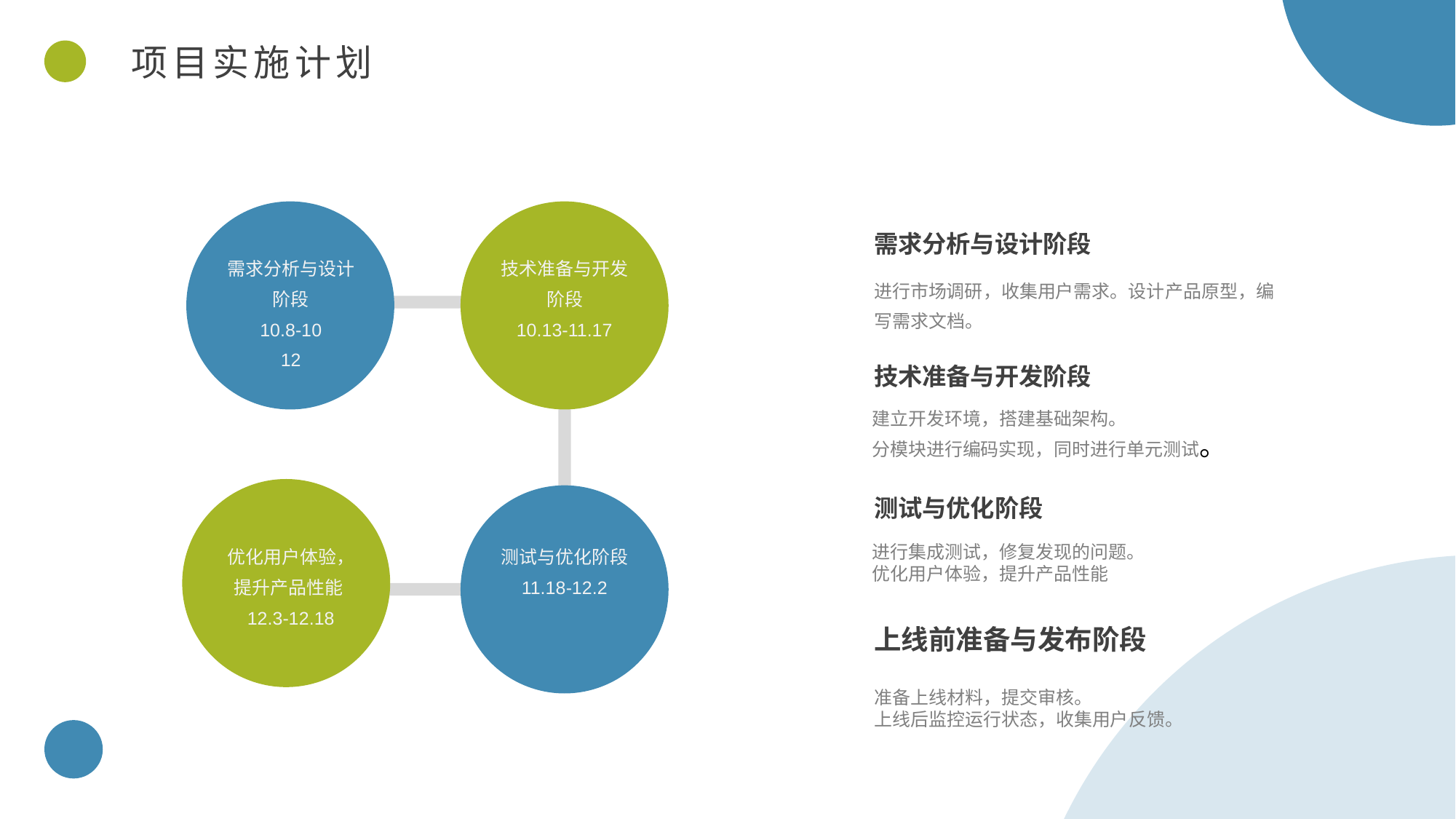

项目实施计划

需求分析与设计阶段
需求分析与设计阶段
10.8-10
12
技术准备与开发阶段
10.13-11.17
进行市场调研，收集用户需求。设计产品原型，编写需求文档。

技术准备与开发阶段
建立开发环境，搭建基础架构。
分模块进行编码实现，同时进行单元测试。

测试与优化阶段
优化用户体验，提升产品性能12.3-12.18
测试与优化阶段
11.18-12.2
进行集成测试，修复发现的问题。
优化用户体验，提升产品性能
上线前准备与发布阶段
准备上线材料，提交审核。
上线后监控运行状态，收集用户反馈。